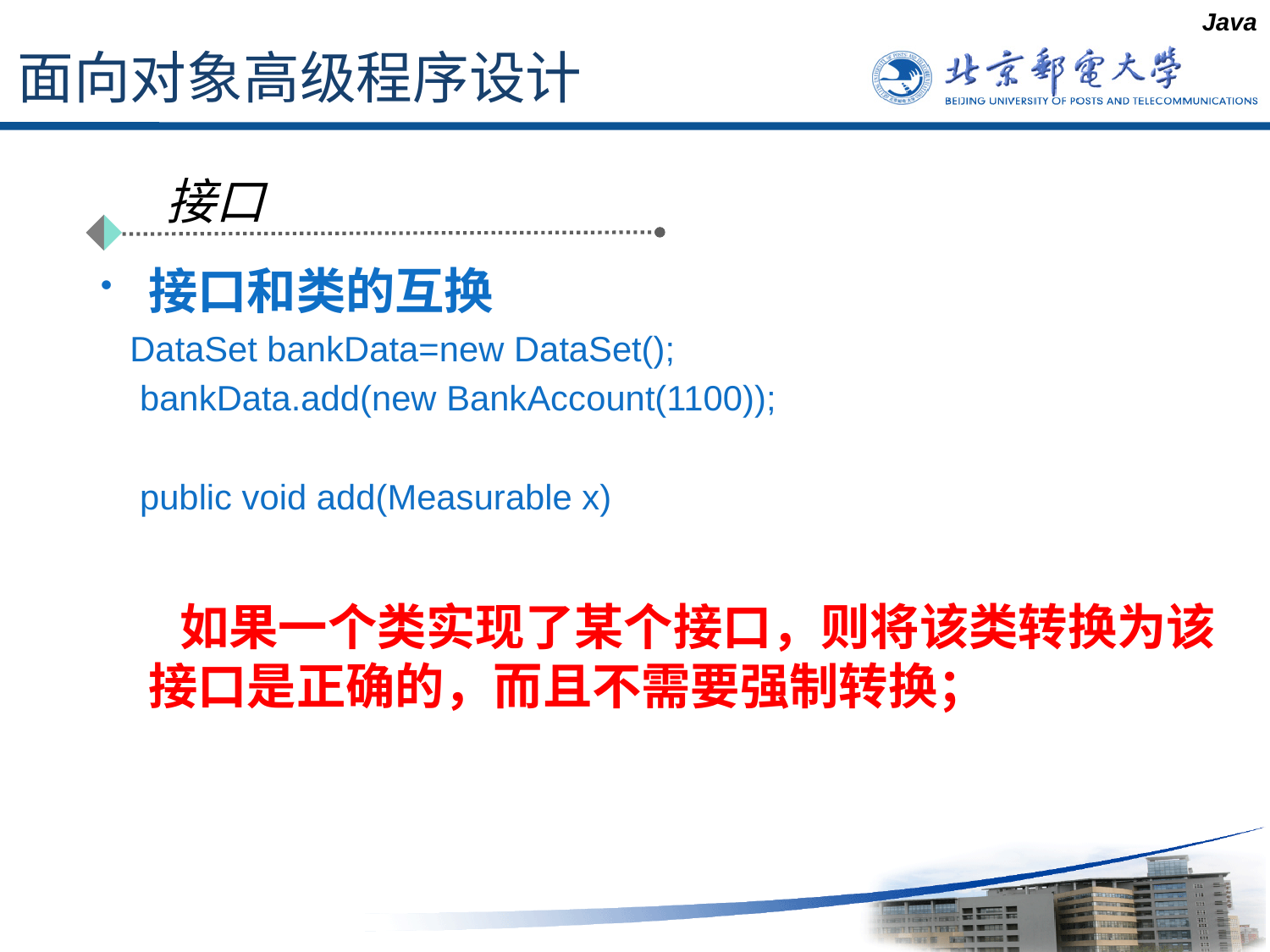

Java
# 面向对象高级程序设计

接口

接口和类的互换
   DataSet bankData=new DataSet();
    bankData.add(new BankAccount(1100));

    public void add(Measurable x)

      如果一个类实现了某个接口，则将该类转换为该接口是正确的，而且不需要强制转换；